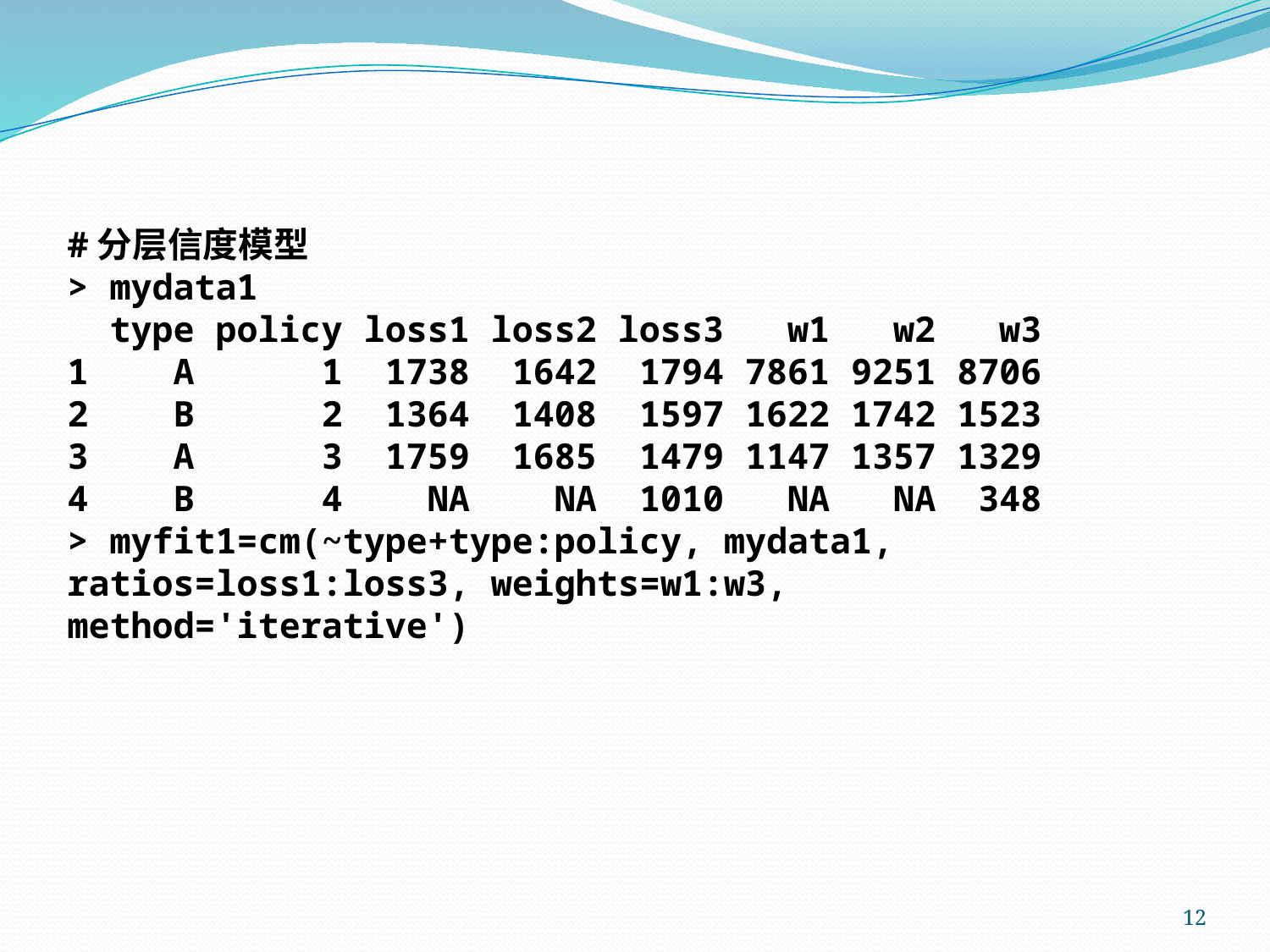

#分层信度模型
> mydata1
  type policy loss1 loss2 loss3   w1   w2   w3
1    A      1  1738  1642  1794 7861 9251 8706
2    B      2  1364  1408  1597 1622 1742 1523
3    A      3  1759  1685  1479 1147 1357 1329
4    B      4    NA    NA  1010   NA   NA  348
> myfit1=cm(~type+type:policy, mydata1, ratios=loss1:loss3, weights=w1:w3, method='iterative')
12